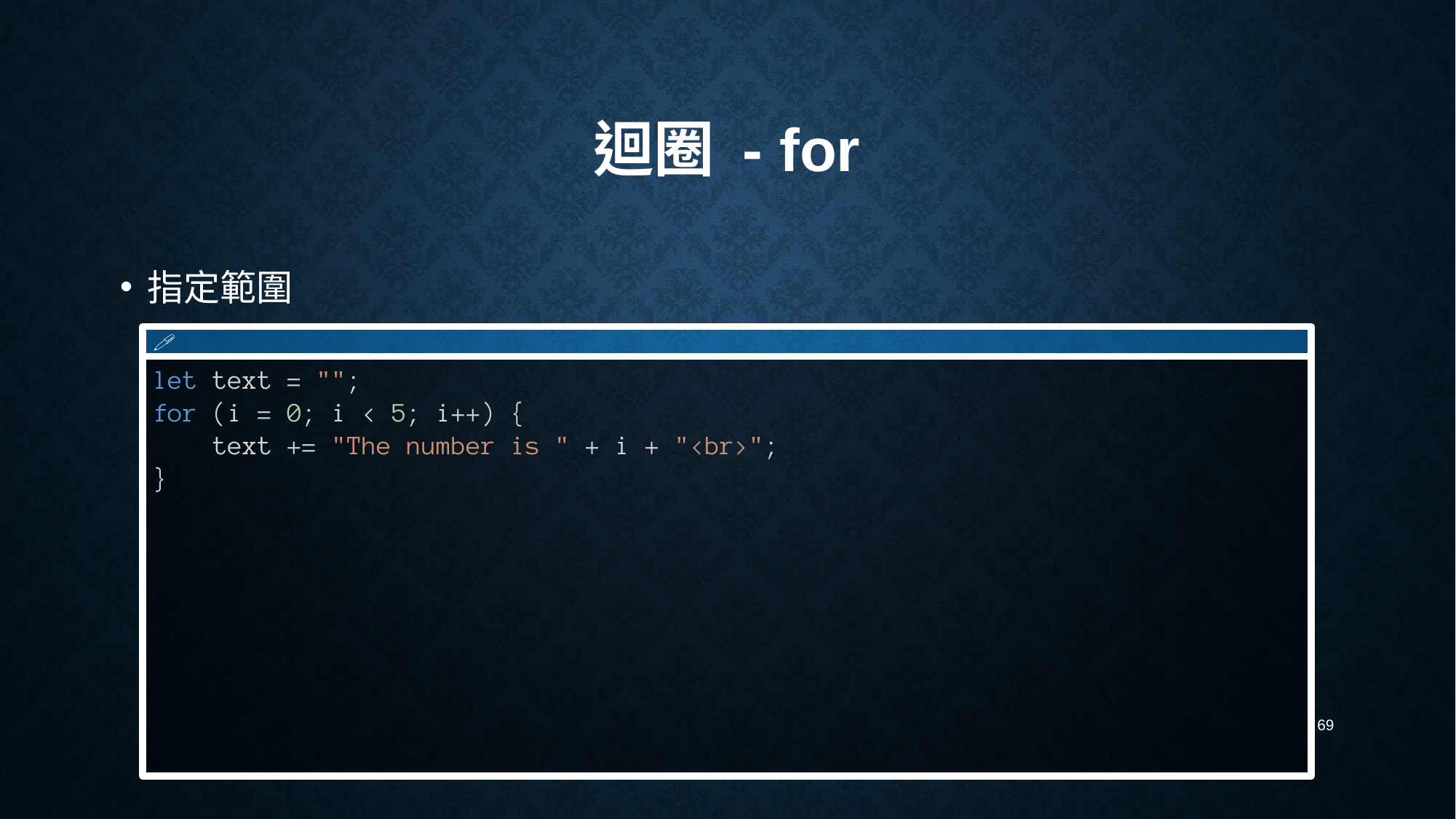

# 迴圈 - for
指定範圍
🖊
let text = "";
for (i = 0; i < 5; i++) {
    text += "The number is " + i + "<br>";
}

69